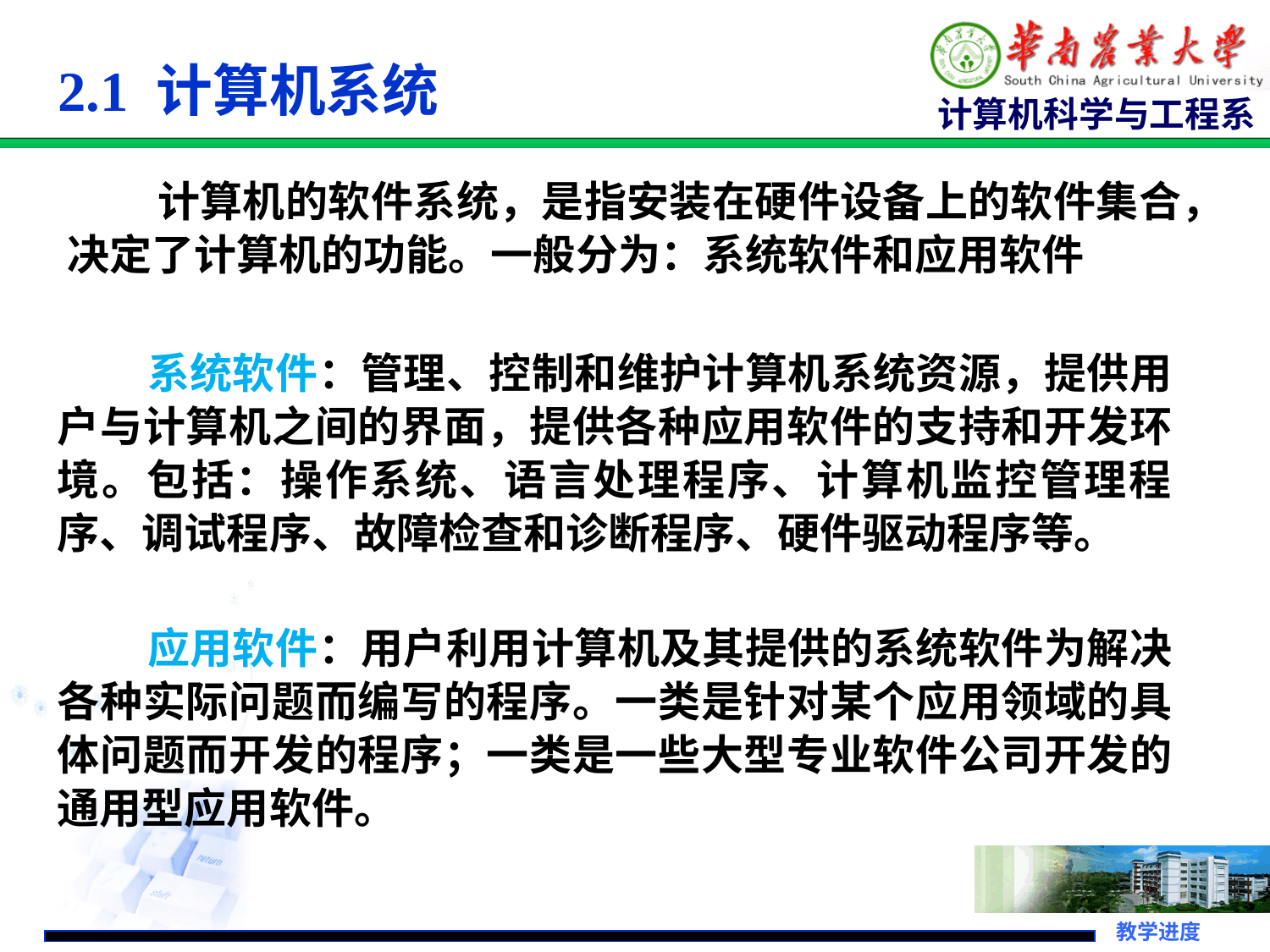

# 2.1 计算机系统
        计算机的软件系统，是指安装在硬件设备上的软件集合，决定了计算机的功能。一般分为：系统软件和应用软件

        系统软件：管理、控制和维护计算机系统资源，提供用户与计算机之间的界面，提供各种应用软件的支持和开发环境。包括：操作系统、语言处理程序、计算机监控管理程序、调试程序、故障检查和诊断程序、硬件驱动程序等。
        应用软件：用户利用计算机及其提供的系统软件为解决各种实际问题而编写的程序。一类是针对某个应用领域的具体问题而开发的程序；一类是一些大型专业软件公司开发的通用型应用软件。